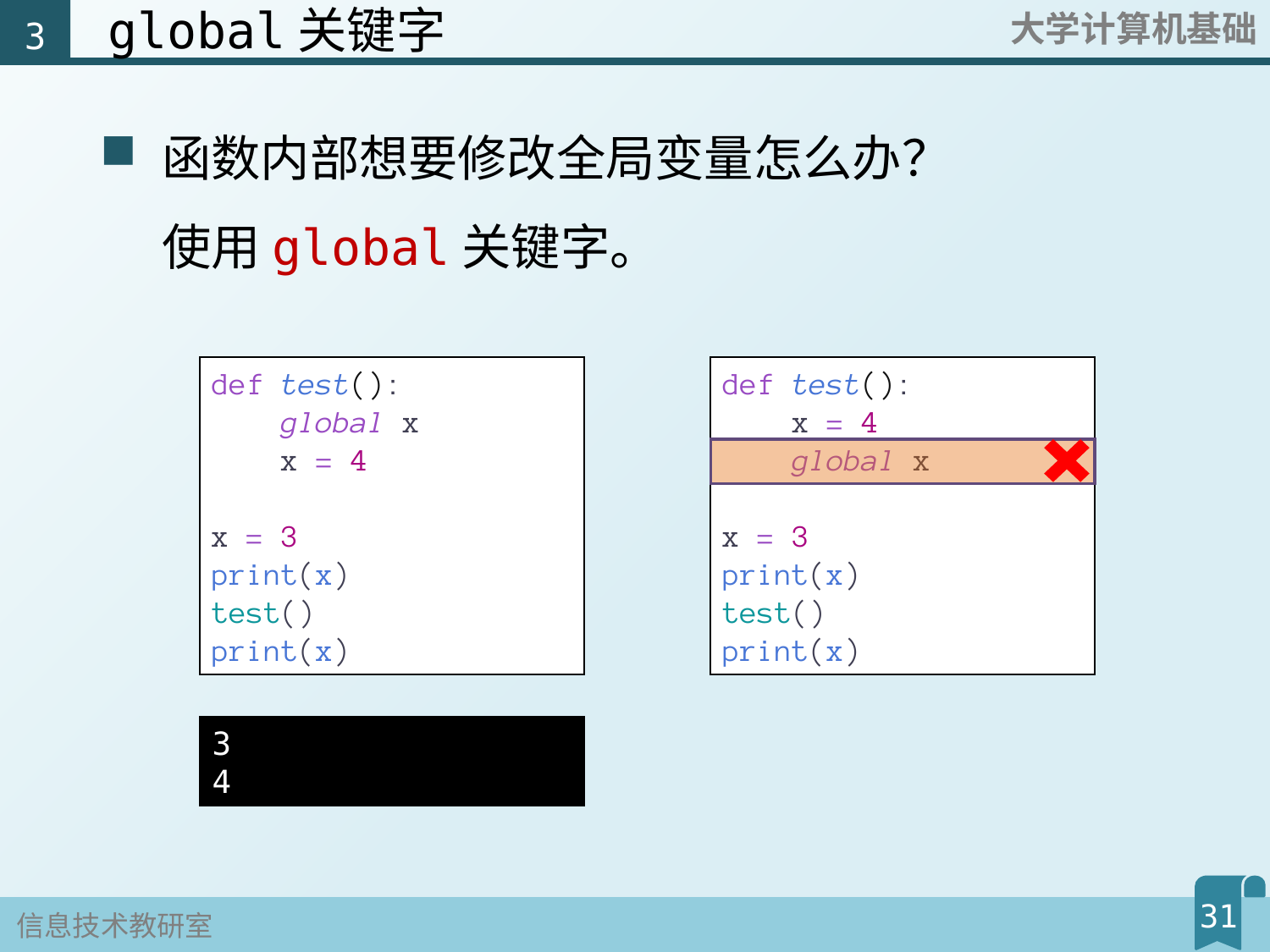

3
# global关键字
函数内部想要修改全局变量怎么办？
使用global关键字。

def test():
    global x
    x = 4
x = 3
print(x)
test()
print(x)
def test():
    x = 4
    global x
x = 3
print(x)
test()
print(x)

3
4
31